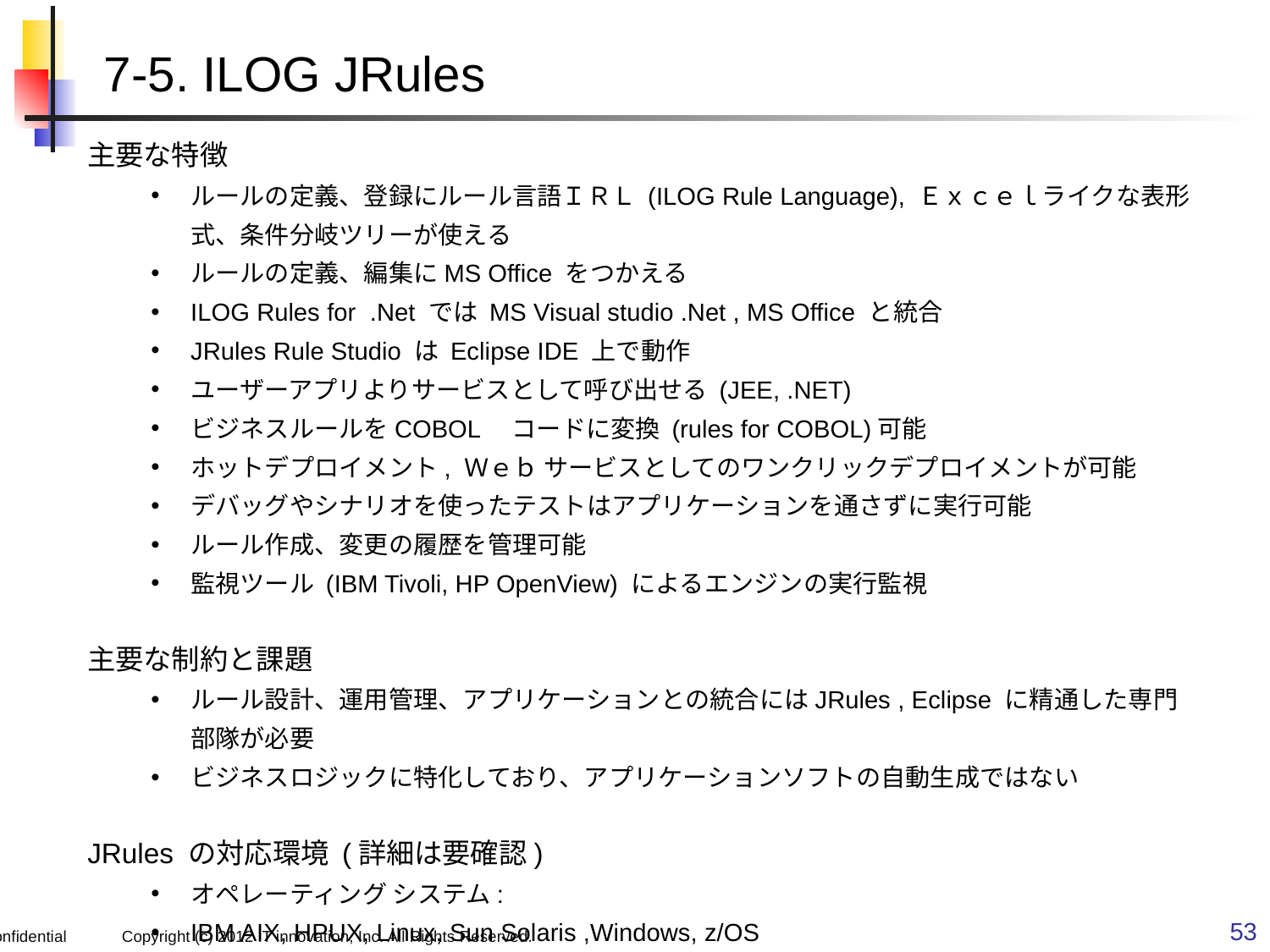

7-5. ILOG JRules
主要な特徴
ルールの定義、登録にルール言語ＩＲＬ (ILOG Rule Language), Ｅｘｃｅｌライクな表形式、条件分岐ツリーが使える
ルールの定義、編集にMS Office をつかえる
ILOG Rules for  .Net では MS Visual studio .Net , MS Office と統合
JRules Rule Studio は Eclipse IDE 上で動作
ユーザーアプリよりサービスとして呼び出せる (JEE, .NET)
ビジネスルールをCOBOL　コードに変換 (rules for COBOL)可能
ホットデプロイメント, Ｗｅｂ サービスとしてのワンクリックデプロイメントが可能
デバッグやシナリオを使ったテストはアプリケーションを通さずに実行可能
ルール作成、変更の履歴を管理可能
監視ツール (IBM Tivoli, HP OpenView) によるエンジンの実行監視

主要な制約と課題
ルール設計、運用管理、アプリケーションとの統合にはJRules , Eclipse に精通した専門部隊が必要
ビジネスロジックに特化しており、アプリケーションソフトの自動生成ではない

JRules の対応環境 (詳細は要確認)
オペレーティング システム:
IBM AIX, HPUX, Linux, Sun Solaris ,Windows, z/OS